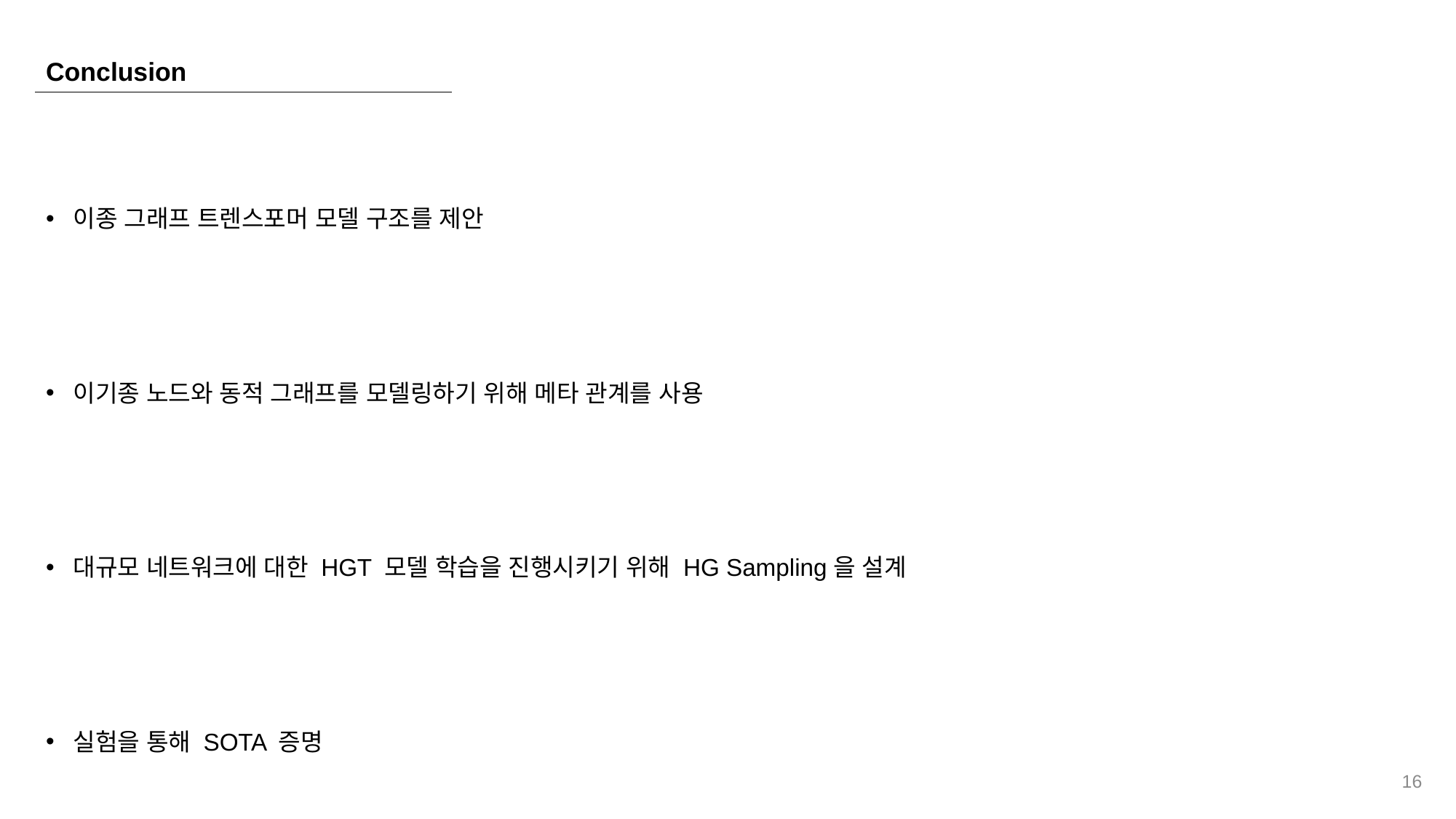

# Conclusion
이종 그래프 트렌스포머 모델 구조를 제안

이기종 노드와 동적 그래프를 모델링하기 위해 메타 관계를 사용

대규모 네트워크에 대한 HGT 모델 학습을 진행시키기 위해 HG Sampling을 설계

실험을 통해 SOTA 증명
16